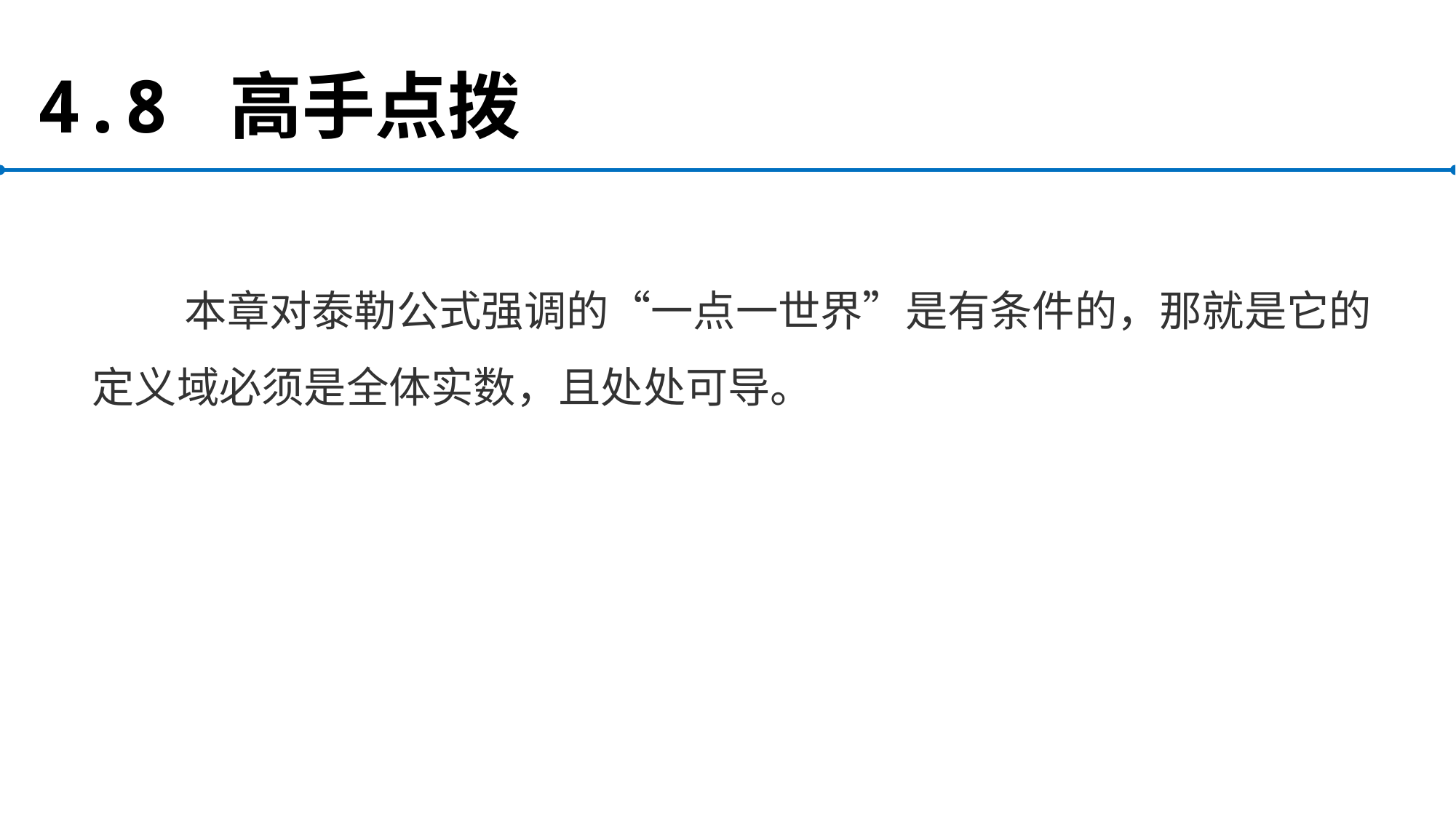

# 4.8 高手点拨
 本章对泰勒公式强调的“一点一世界”是有条件的，那就是它的定义域必须是全体实数，且处处可导。